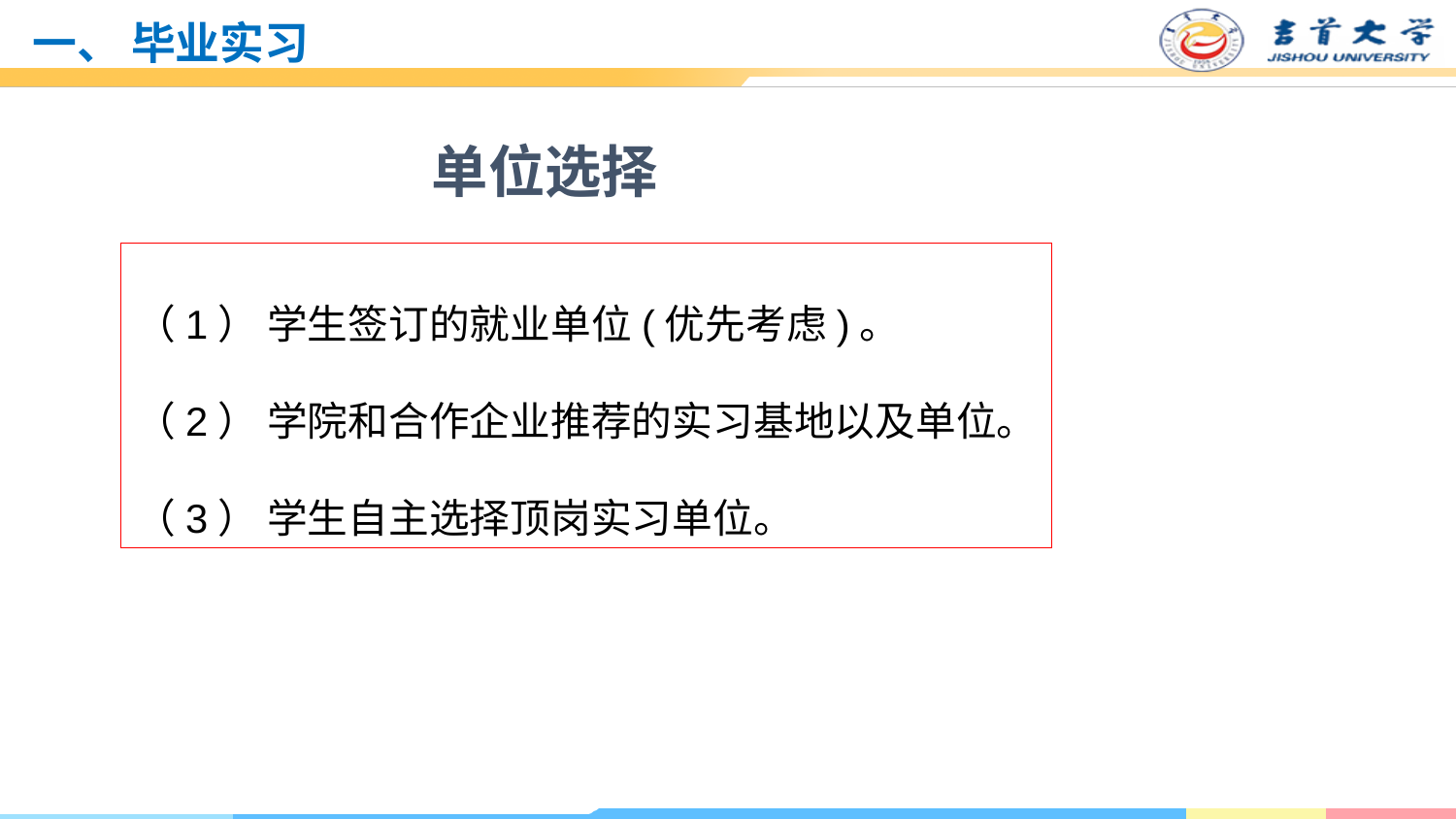

# 一、 毕业实习
单位选择
（1） 学生签订的就业单位(优先考虑)。
（2） 学院和合作企业推荐的实习基地以及单位。
（3） 学生自主选择顶岗实习单位。